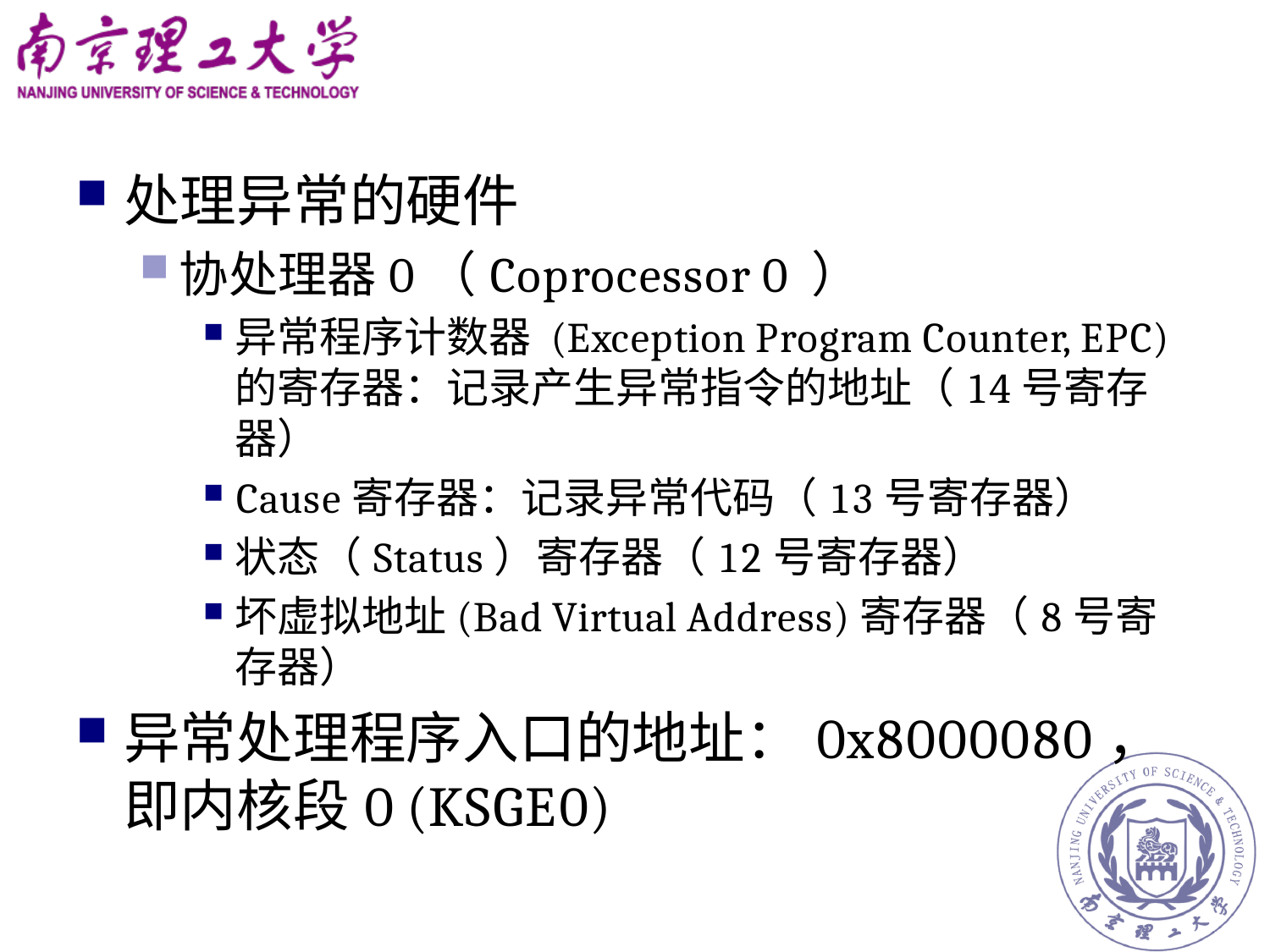

处理异常的硬件
协处理器0（Coprocessor 0 ）
异常程序计数器 (Exception Program Counter, EPC)的寄存器：记录产生异常指令的地址（14号寄存器）
Cause寄存器：记录异常代码（13号寄存器）
状态（Status）寄存器（12号寄存器）
坏虚拟地址(Bad Virtual Address)寄存器（8号寄存器）
异常处理程序入口的地址：0x8000080，即内核段0 (KSGE0)